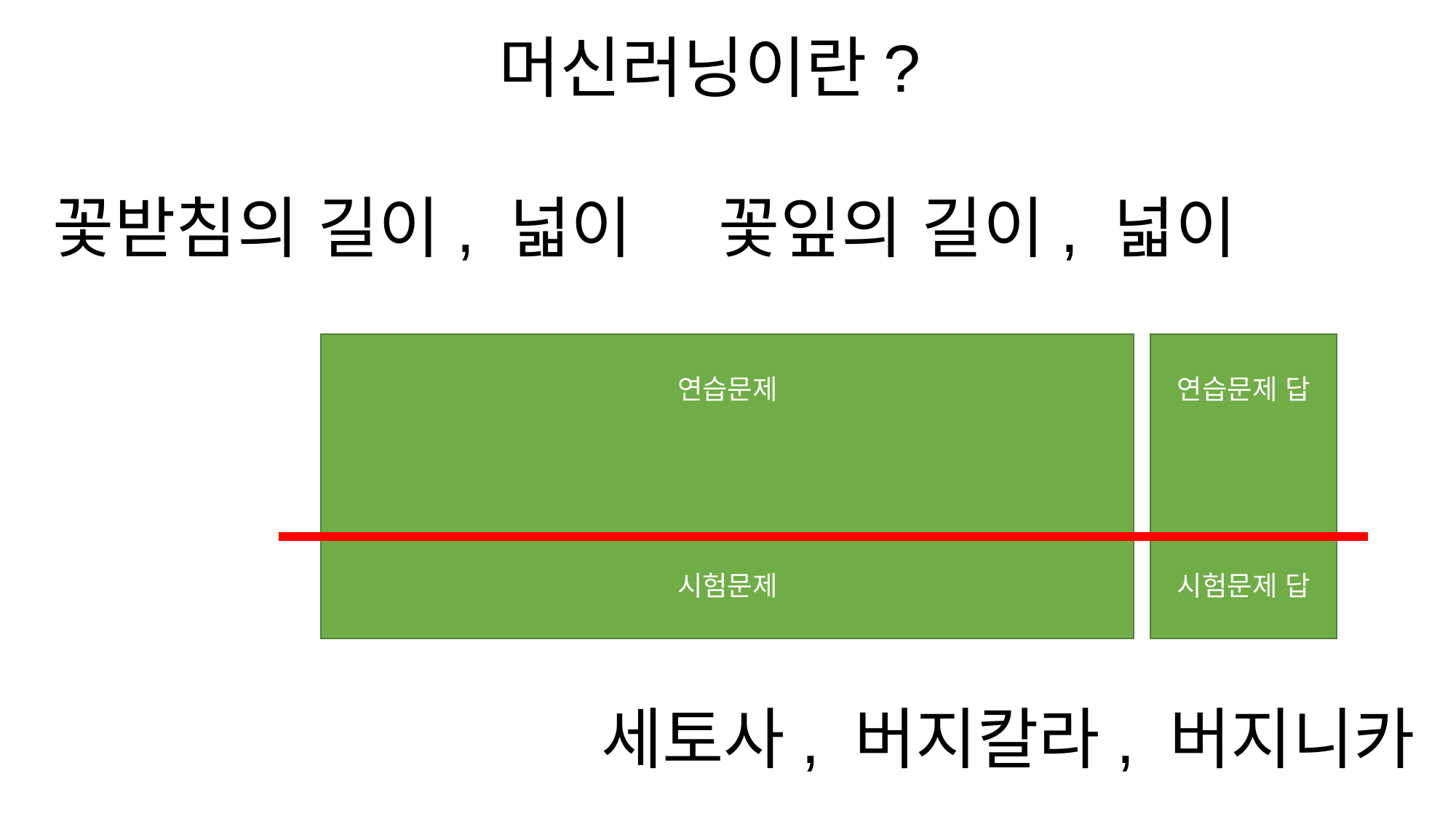

머신러닝이란?
꽃잎의 길이, 넓이
꽃받침의 길이, 넓이
연습문제

시험문제
연습문제 답

시험문제 답
세토사, 버지칼라, 버지니카